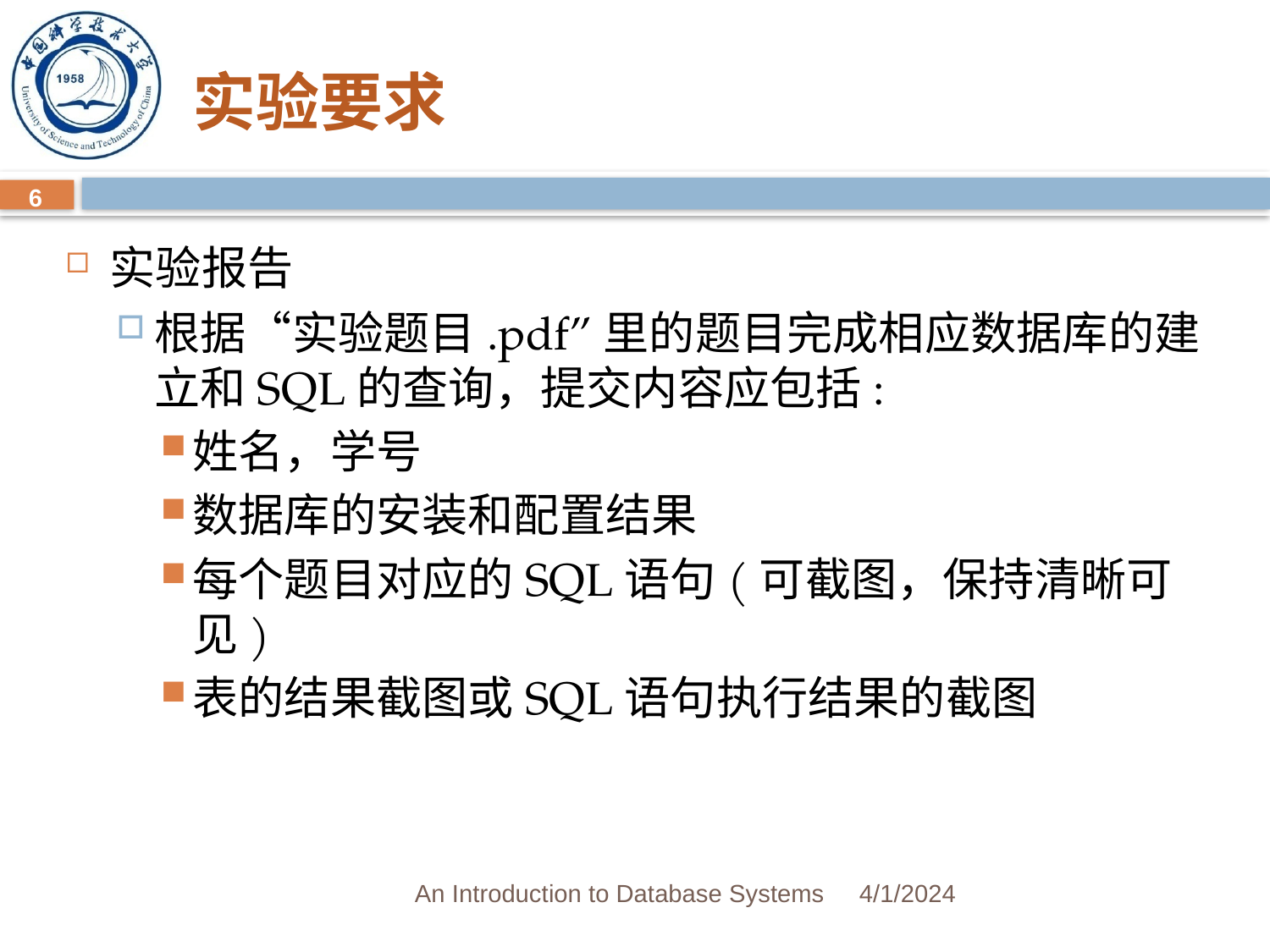

# 实验要求
6
实验报告
根据“实验题目.pdf”里的题目完成相应数据库的建立和SQL的查询，提交内容应包括:
姓名，学号
数据库的安装和配置结果
每个题目对应的SQL语句(可截图，保持清晰可见)
表的结果截图或SQL语句执行结果的截图

An Introduction to Database Systems
4/1/2024